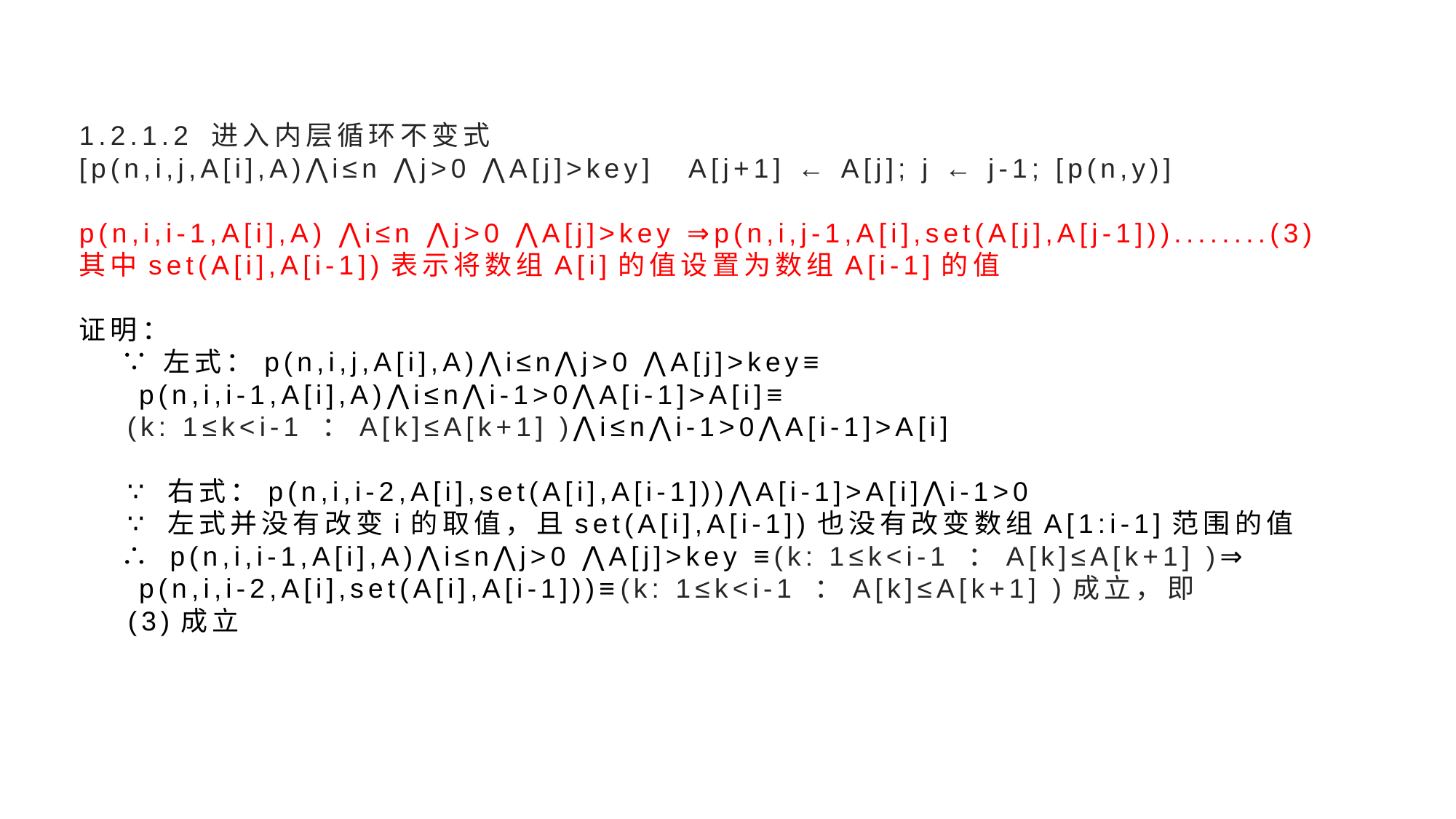

# 1.2.1.2 进入内层循环不变式 [p(n,i,j,A[i],A)⋀i≤n ⋀j>0 ⋀A[j]>key]   A[j+1] ← A[j]; j ← j-1; [p(n,y)] p(n,i,i-1,A[i],A) ⋀i≤n ⋀j>0 ⋀A[j]>key ⇒p(n,i,j-1,A[i],set(A[j],A[j-1]))........(3) 其中set(A[i],A[i-1])表示将数组A[i]的值设置为数组A[i-1]的值 证明： ∵ 左式：p(n,i,j,A[i],A)⋀i≤n⋀j>0 ⋀A[j]>key≡ p(n,i,i-1,A[i],A)⋀i≤n⋀i-1>0⋀A[i-1]>A[i]≡ (k: 1≤k<i-1 ：A[k]≤A[k+1] )⋀i≤n⋀i-1>0⋀A[i-1]>A[i] ∵ 右式：p(n,i,i-2,A[i],set(A[i],A[i-1]))⋀A[i-1]>A[i]⋀i-1>0 ∵ 左式并没有改变i的取值，且set(A[i],A[i-1])也没有改变数组A[1:i-1]范围的值 ∴ p(n,i,i-1,A[i],A)⋀i≤n⋀j>0 ⋀A[j]>key ≡(k: 1≤k<i-1 ：A[k]≤A[k+1] )⇒ p(n,i,i-2,A[i],set(A[i],A[i-1]))≡(k: 1≤k<i-1 ：A[k]≤A[k+1] )成立，即 (3)成立